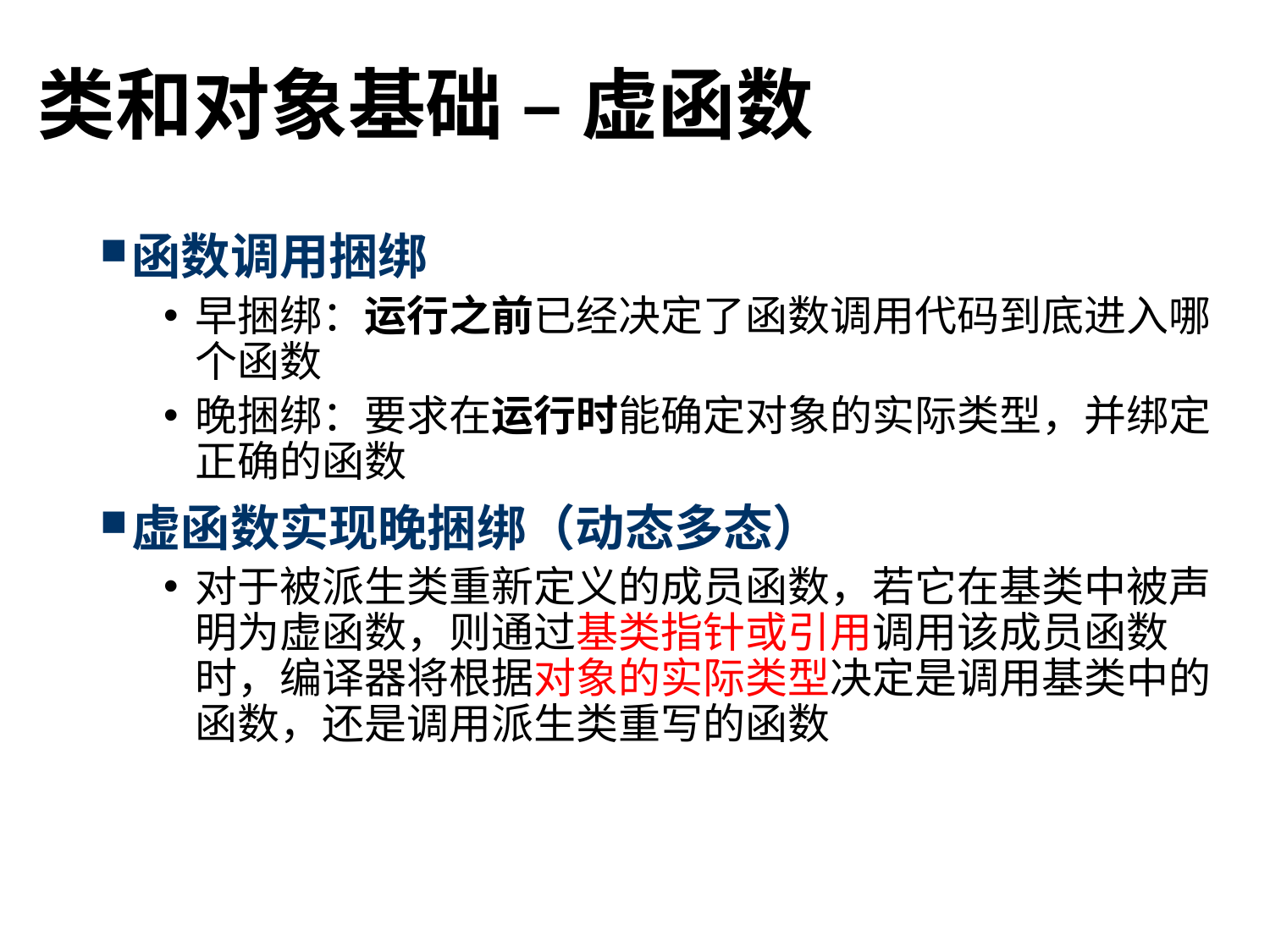

# 类和对象基础 – 虚函数
函数调用捆绑
早捆绑：运行之前已经决定了函数调用代码到底进入哪个函数
晚捆绑：要求在运行时能确定对象的实际类型，并绑定正确的函数
虚函数实现晚捆绑（动态多态）
对于被派生类重新定义的成员函数，若它在基类中被声明为虚函数，则通过基类指针或引用调用该成员函数时，编译器将根据对象的实际类型决定是调用基类中的函数，还是调用派生类重写的函数